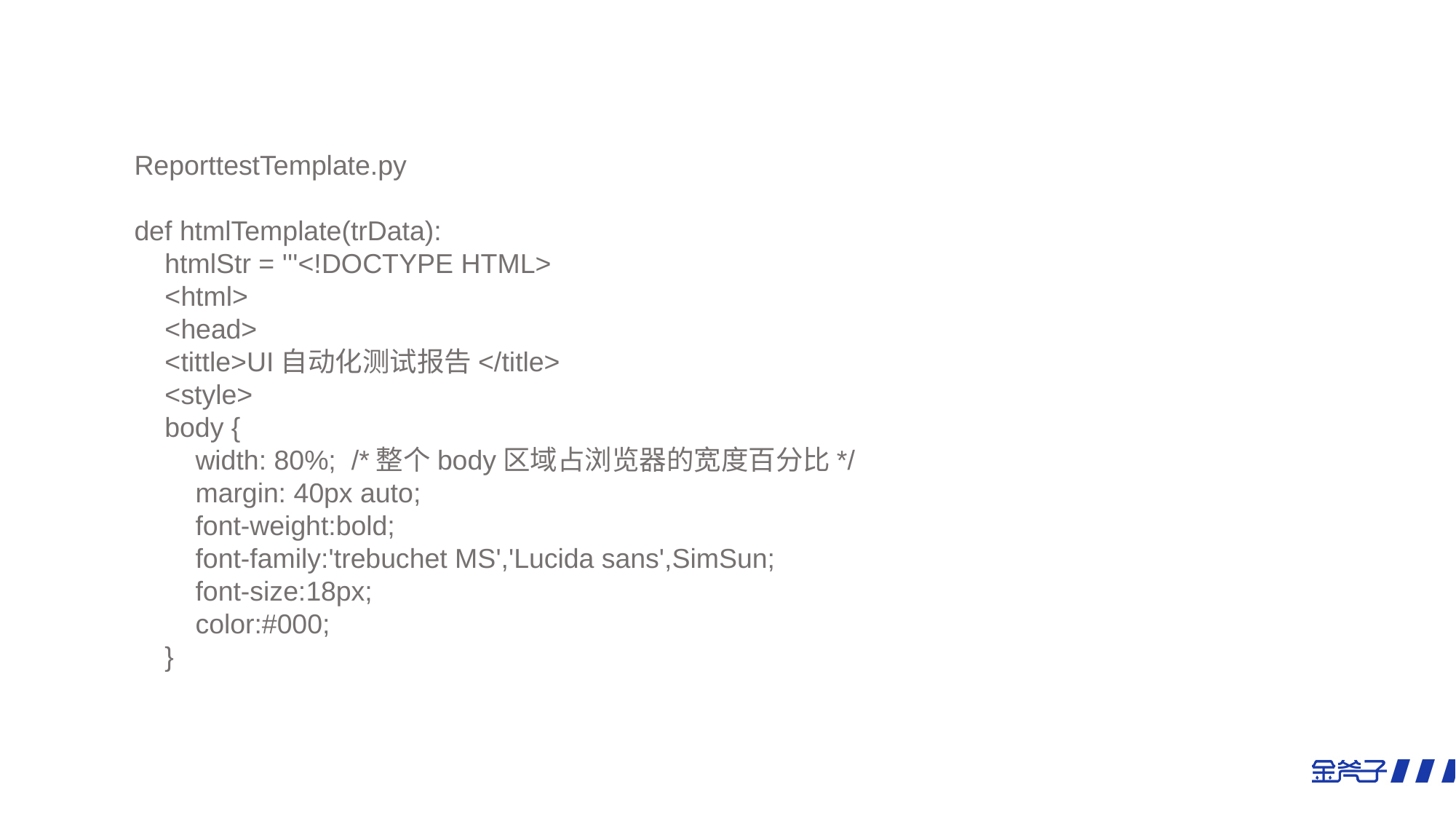

ReporttestTemplate.py

def htmlTemplate(trData):
    htmlStr = '''<!DOCTYPE HTML>
    <html>
    <head>
    <tittle>UI自动化测试报告</title>
    <style>
    body {
        width: 80%;  /*整个body区域占浏览器的宽度百分比*/
        margin: 40px auto;
        font-weight:bold;
        font-family:'trebuchet MS','Lucida sans',SimSun;
        font-size:18px;
        color:#000;
    }